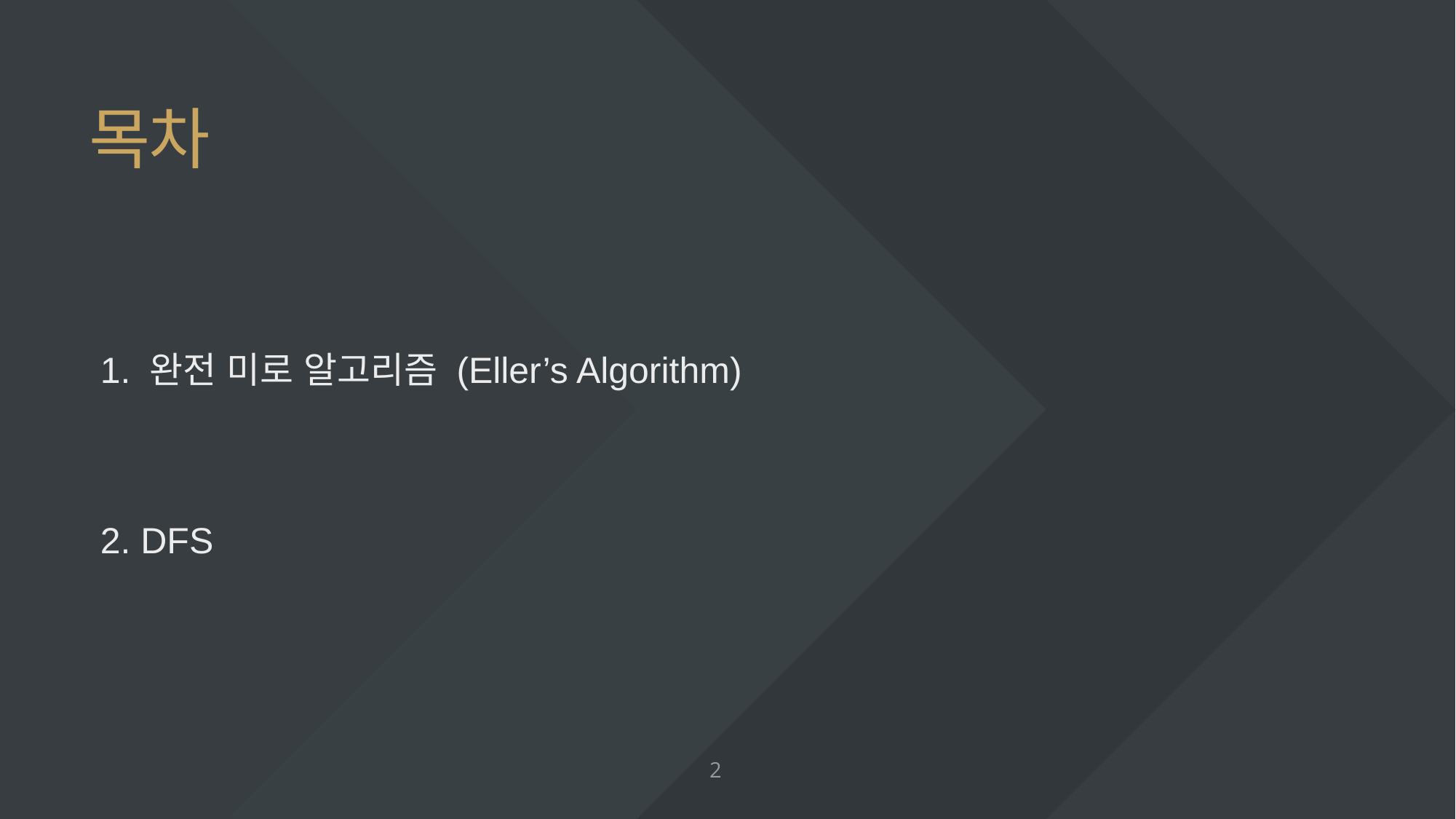

# 목차

1. 완전 미로 알고리즘 (Eller’s Algorithm)

2. DFS
2